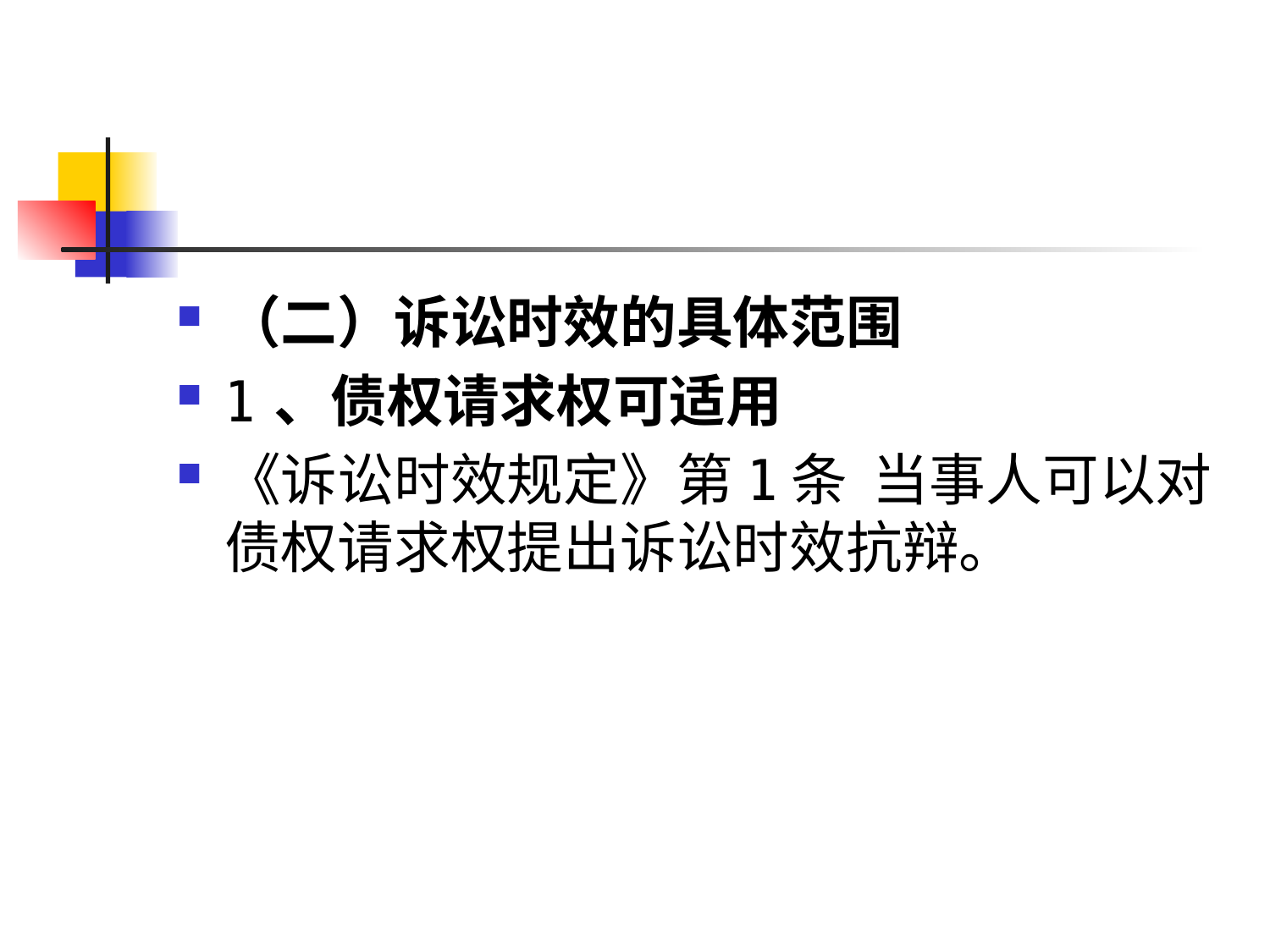

#
（二）诉讼时效的具体范围
1、债权请求权可适用
《诉讼时效规定》第1条  当事人可以对债权请求权提出诉讼时效抗辩。